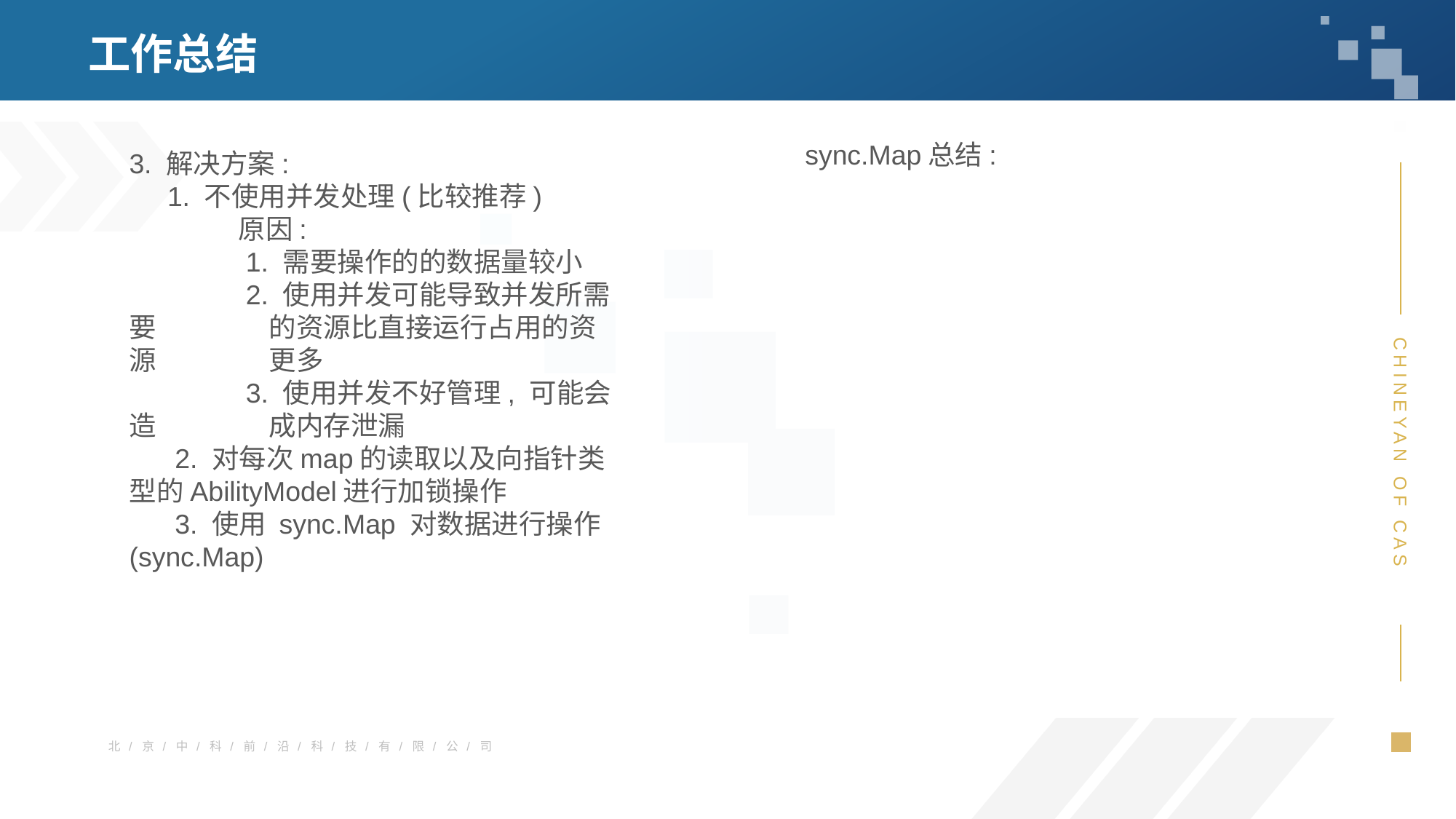

工作总结
sync.Map总结:
3. 解决方案:
     1. 不使用并发处理(比较推荐)
	原因:
	 1. 需要操作的的数据量较小
	 2. 使用并发可能导致并发所需要        	     的资源比直接运行占用的资源    	     更多
	 3. 使用并发不好管理, 可能会造	     成内存泄漏
      2. 对每次map的读取以及向指针类型的AbilityModel进行加锁操作
      3. 使用 sync.Map 对数据进行操作(sync.Map)